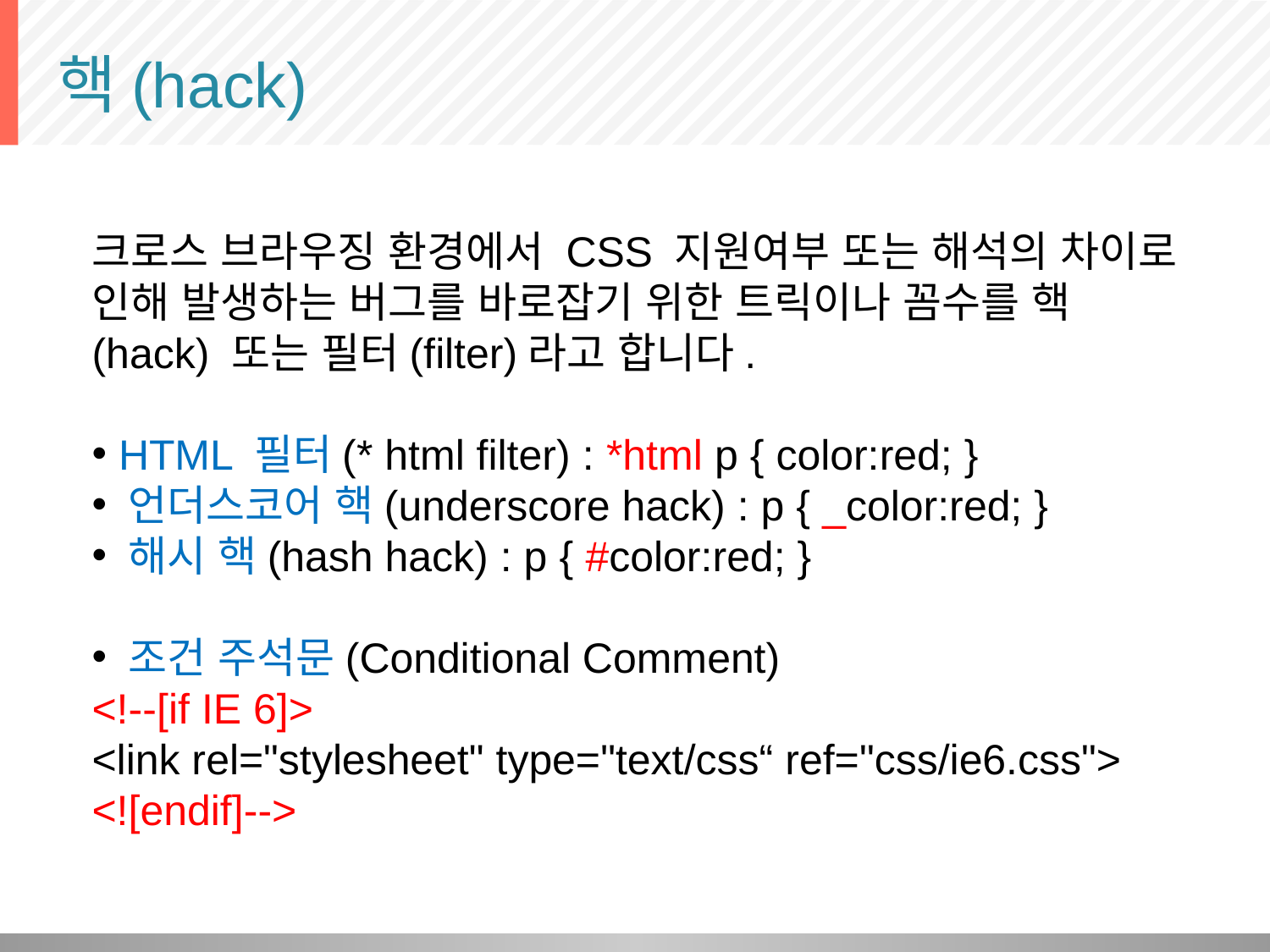

# 핵(hack)
크로스 브라우징 환경에서 CSS 지원여부 또는 해석의 차이로 인해 발생하는 버그를 바로잡기 위한 트릭이나 꼼수를 핵(hack) 또는 필터(filter)라고 합니다.

 HTML 필터(* html filter) : *html p { color:red; }
 언더스코어 핵(underscore hack) : p { _color:red; }
 해시 핵(hash hack) : p { #color:red; }

 조건 주석문(Conditional Comment)
<!--[if IE 6]>
<link rel="stylesheet" type="text/css“ ref="css/ie6.css">
<![endif]-->